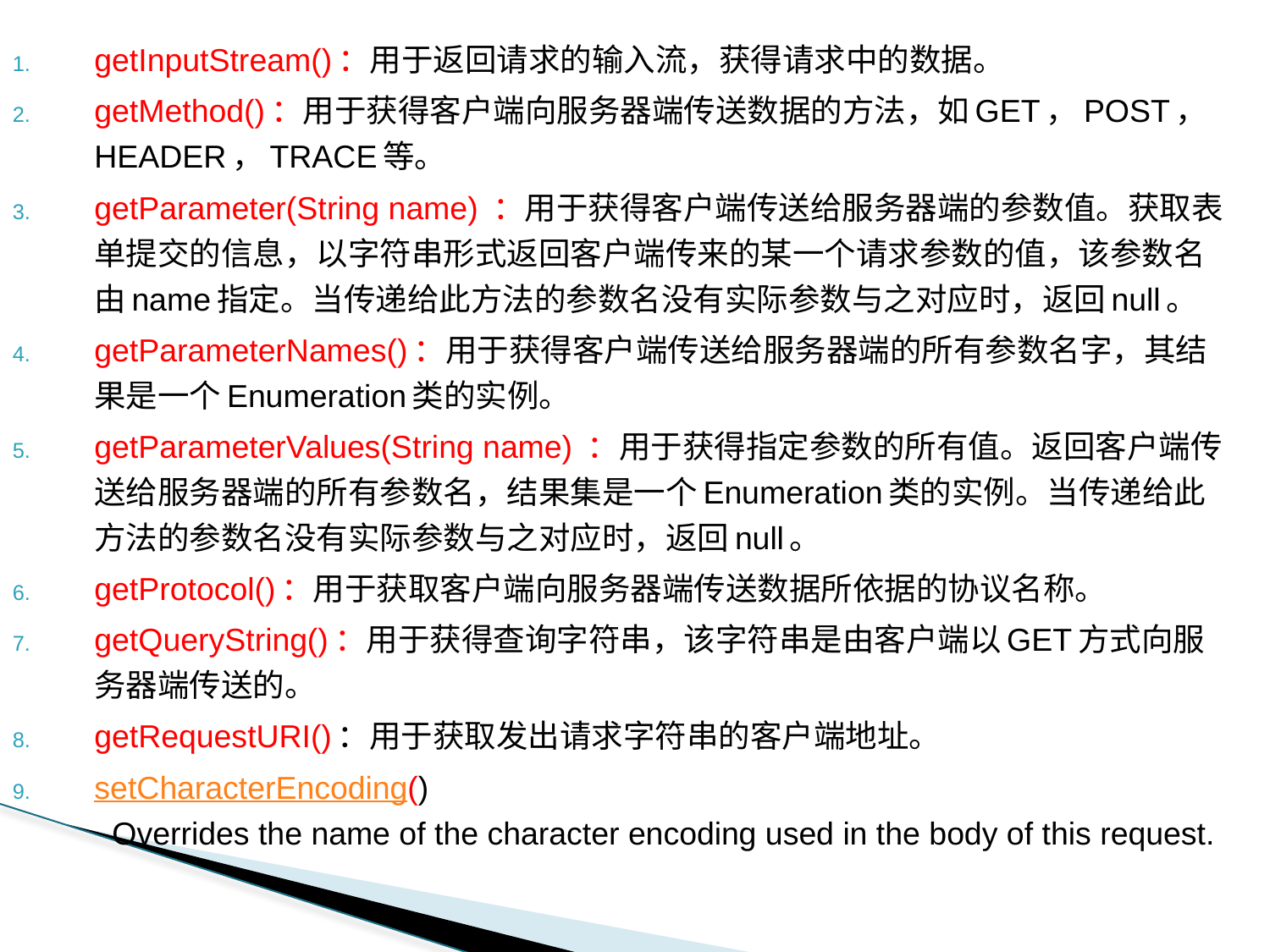

getInputStream()：用于返回请求的输入流，获得请求中的数据。
getMethod()：用于获得客户端向服务器端传送数据的方法，如GET，POST，HEADER，TRACE等。
getParameter(String name) ：用于获得客户端传送给服务器端的参数值。获取表单提交的信息，以字符串形式返回客户端传来的某一个请求参数的值，该参数名由name指定。当传递给此方法的参数名没有实际参数与之对应时，返回null。
getParameterNames()：用于获得客户端传送给服务器端的所有参数名字，其结果是一个Enumeration类的实例。
getParameterValues(String name) ：用于获得指定参数的所有值。返回客户端传送给服务器端的所有参数名，结果集是一个Enumeration类的实例。当传递给此方法的参数名没有实际参数与之对应时，返回null。
getProtocol()：用于获取客户端向服务器端传送数据所依据的协议名称。
getQueryString()：用于获得查询字符串，该字符串是由客户端以GET方式向服务器端传送的。
getRequestURI()：用于获取发出请求字符串的客户端地址。
setCharacterEncoding()
  Overrides the name of the character encoding used in the body of this request.

9